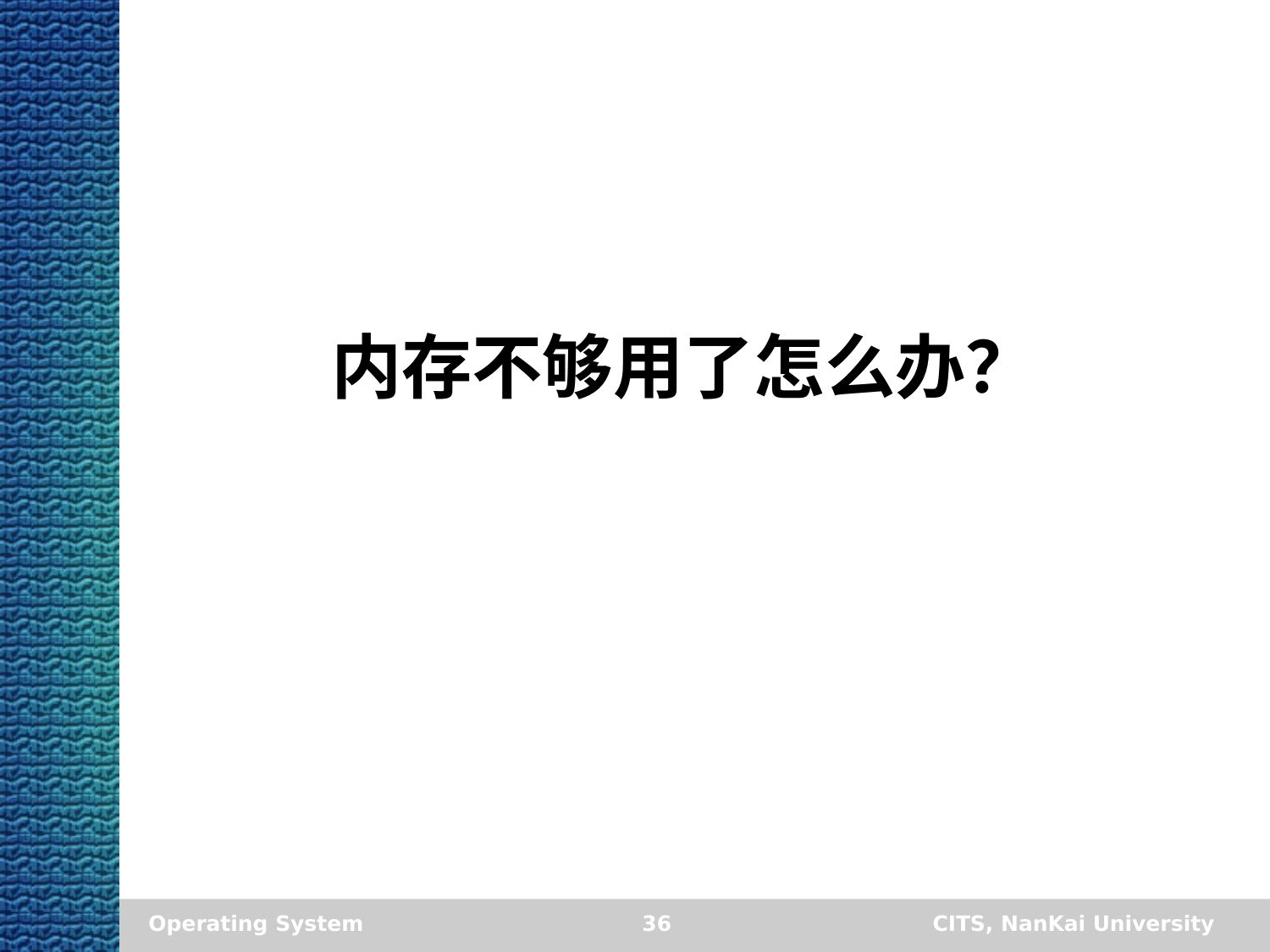

# 内存不够用了怎么办？
Operating System
36
CITS, NanKai University